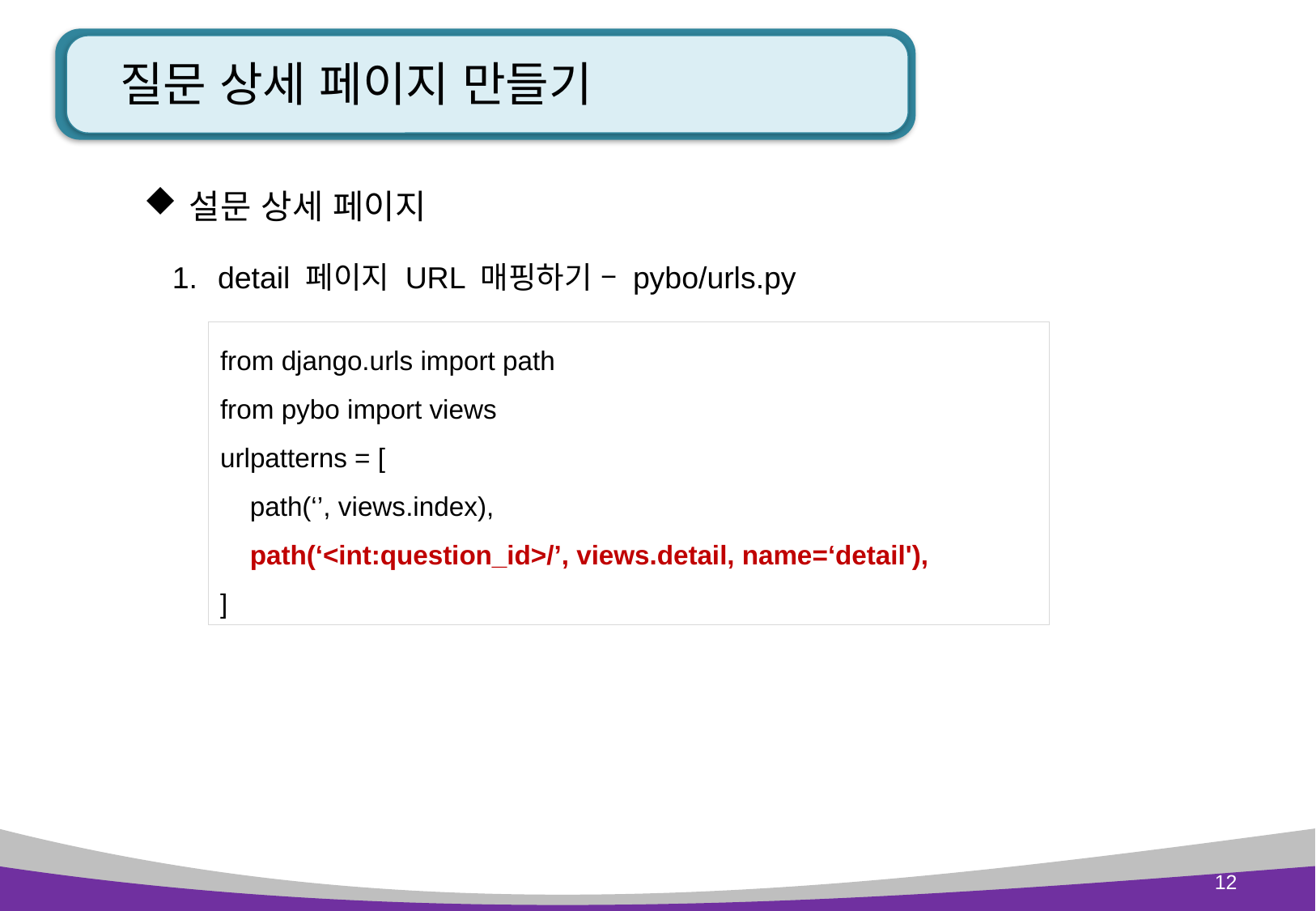

# 질문 상세 페이지 만들기
설문 상세 페이지
detail 페이지 URL 매핑하기 – pybo/urls.py

from django.urls import path
from pybo import views
urlpatterns = [
    path(‘’, views.index),
    path(‘<int:question_id>/’, views.detail, name=‘detail'),
]
12